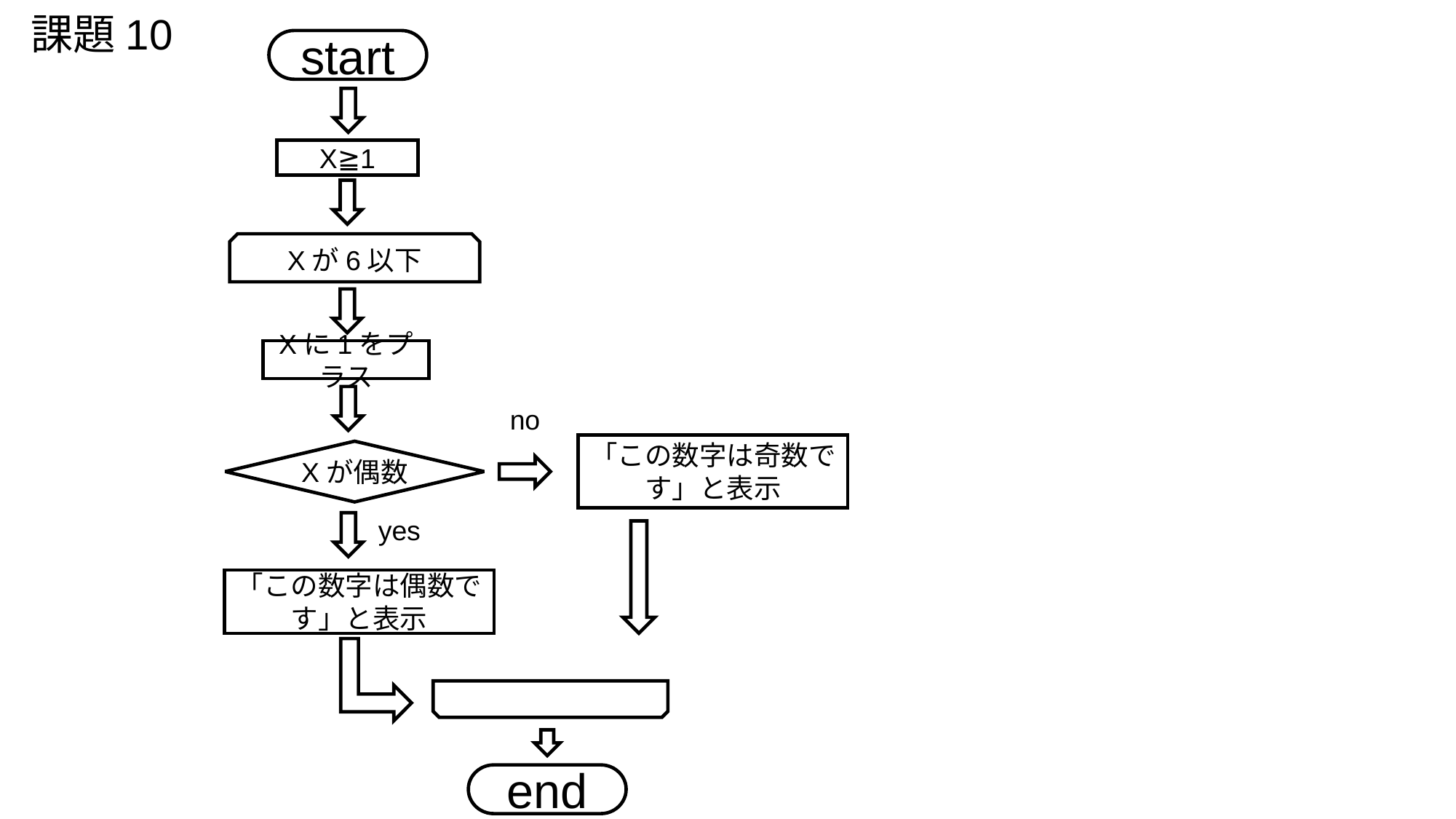

# 課題10
start

X≧1

Xが6以下

Xに1をプラス

no
「この数字は奇数です」と表示
Xが偶数

yes

「この数字は偶数です」と表示

end